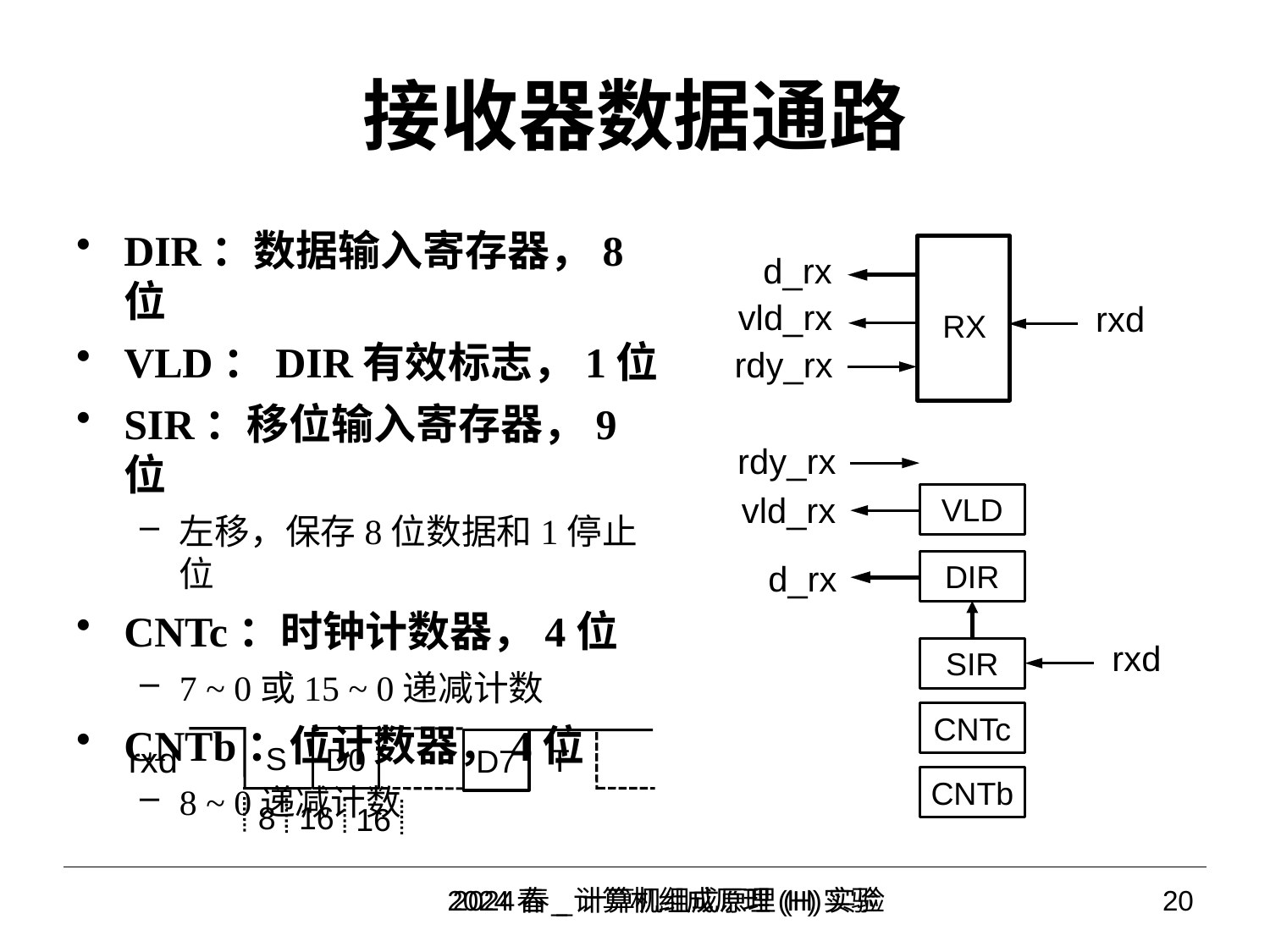

# 接收器数据通路
DIR：数据输入寄存器，8位
VLD：DIR有效标志，1位
SIR：移位输入寄存器，9位
左移，保存8位数据和1停止位
CNTc：时钟计数器，4位
7 ~ 0或15 ~ 0递减计数
CNTb：位计数器，4位
8 ~ 0递减计数

d_rx
vld_rx
rxd
RX
rdy_rx
rdy_rx
vld_rx
VLD
d_rx
DIR
rxd
SIR
CNTc
CNTb
S

D0

D7
T

rxd

8
16

16

2024春_计算机组成原理(H)实验
2024春_计算机组成原理(H)实验
20
20